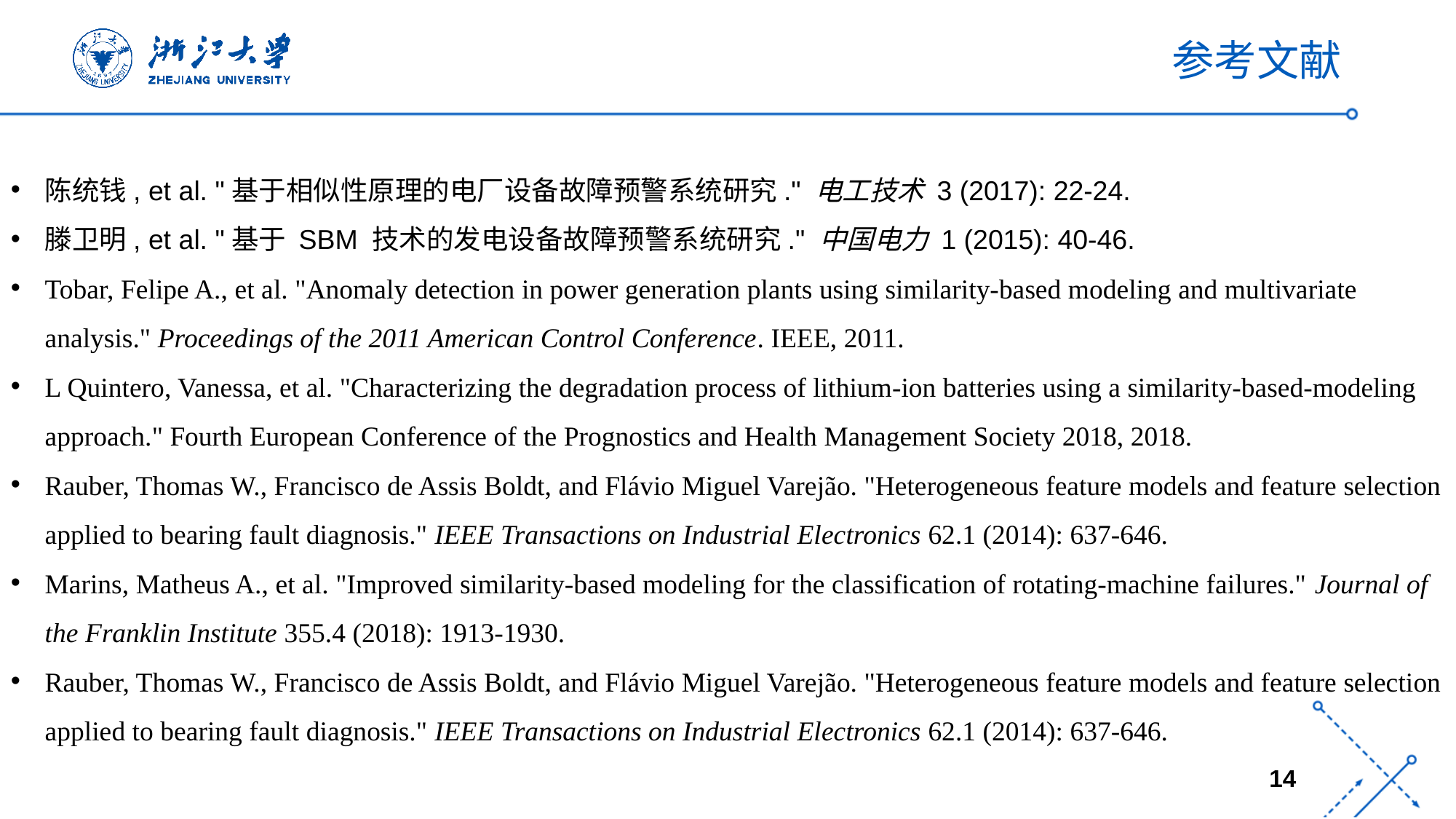

参考文献
陈统钱, et al. "基于相似性原理的电厂设备故障预警系统研究." 电工技术 3 (2017): 22-24.
滕卫明, et al. "基于 SBM 技术的发电设备故障预警系统研究." 中国电力 1 (2015): 40-46.
Tobar, Felipe A., et al. "Anomaly detection in power generation plants using similarity-based modeling and multivariate analysis." Proceedings of the 2011 American Control Conference. IEEE, 2011.
L Quintero, Vanessa, et al. "Characterizing the degradation process of lithium-ion batteries using a similarity-based-modeling approach." Fourth European Conference of the Prognostics and Health Management Society 2018, 2018.
Rauber, Thomas W., Francisco de Assis Boldt, and Flávio Miguel Varejão. "Heterogeneous feature models and feature selection applied to bearing fault diagnosis." IEEE Transactions on Industrial Electronics 62.1 (2014): 637-646.
Marins, Matheus A., et al. "Improved similarity-based modeling for the classification of rotating-machine failures." Journal of the Franklin Institute 355.4 (2018): 1913-1930.
Rauber, Thomas W., Francisco de Assis Boldt, and Flávio Miguel Varejão. "Heterogeneous feature models and feature selection applied to bearing fault diagnosis." IEEE Transactions on Industrial Electronics 62.1 (2014): 637-646.